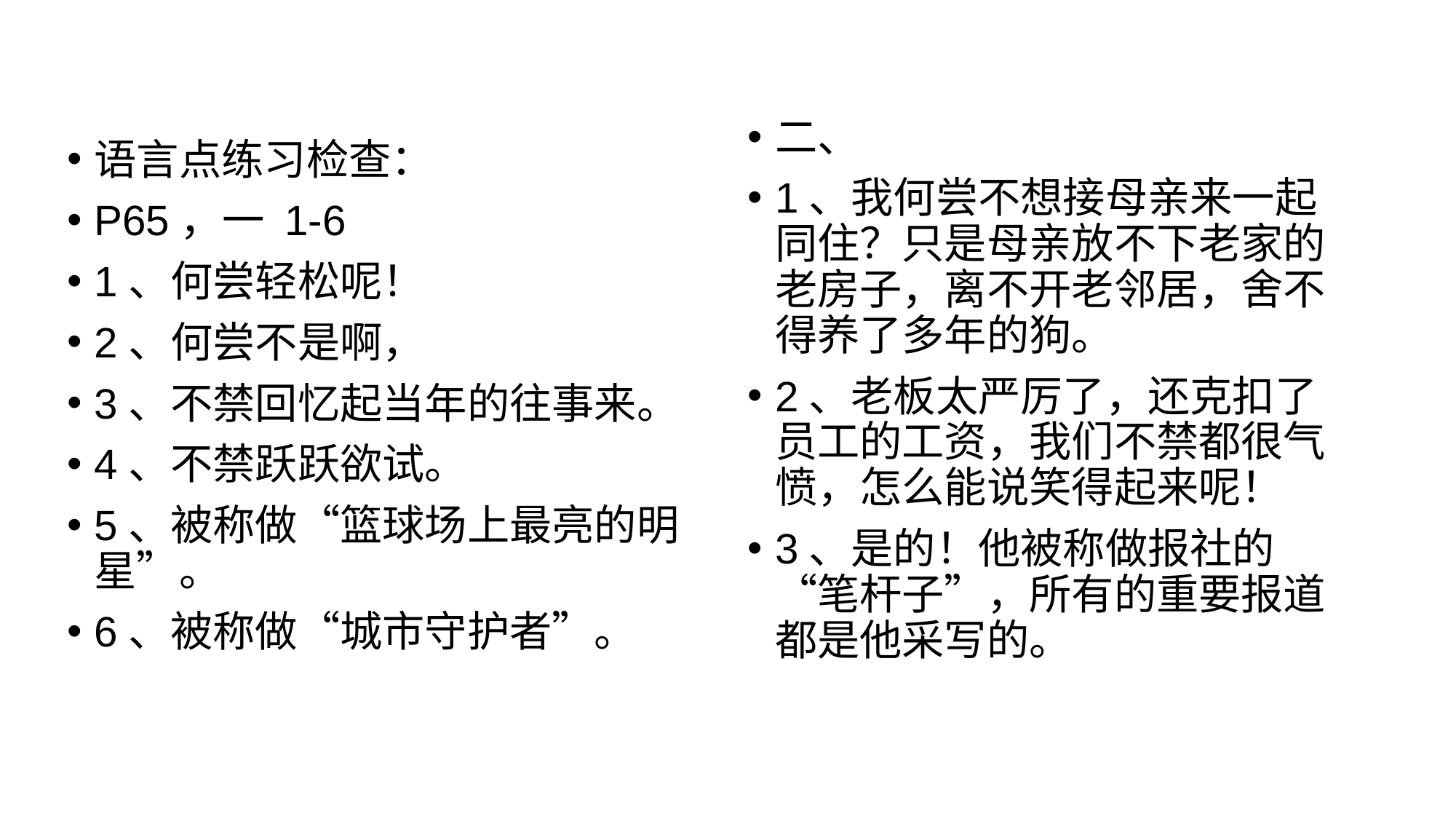

#
二、
1、我何尝不想接母亲来一起同住？只是母亲放不下老家的老房子，离不开老邻居，舍不得养了多年的狗。
2、老板太严厉了，还克扣了员工的工资，我们不禁都很气愤，怎么能说笑得起来呢！
3、是的！他被称做报社的“笔杆子”，所有的重要报道都是他采写的。
语言点练习检查：
P65，一 1-6
1、何尝轻松呢！
2、何尝不是啊，
3、不禁回忆起当年的往事来。
4、不禁跃跃欲试。
5、被称做“篮球场上最亮的明星”。
6、被称做“城市守护者”。